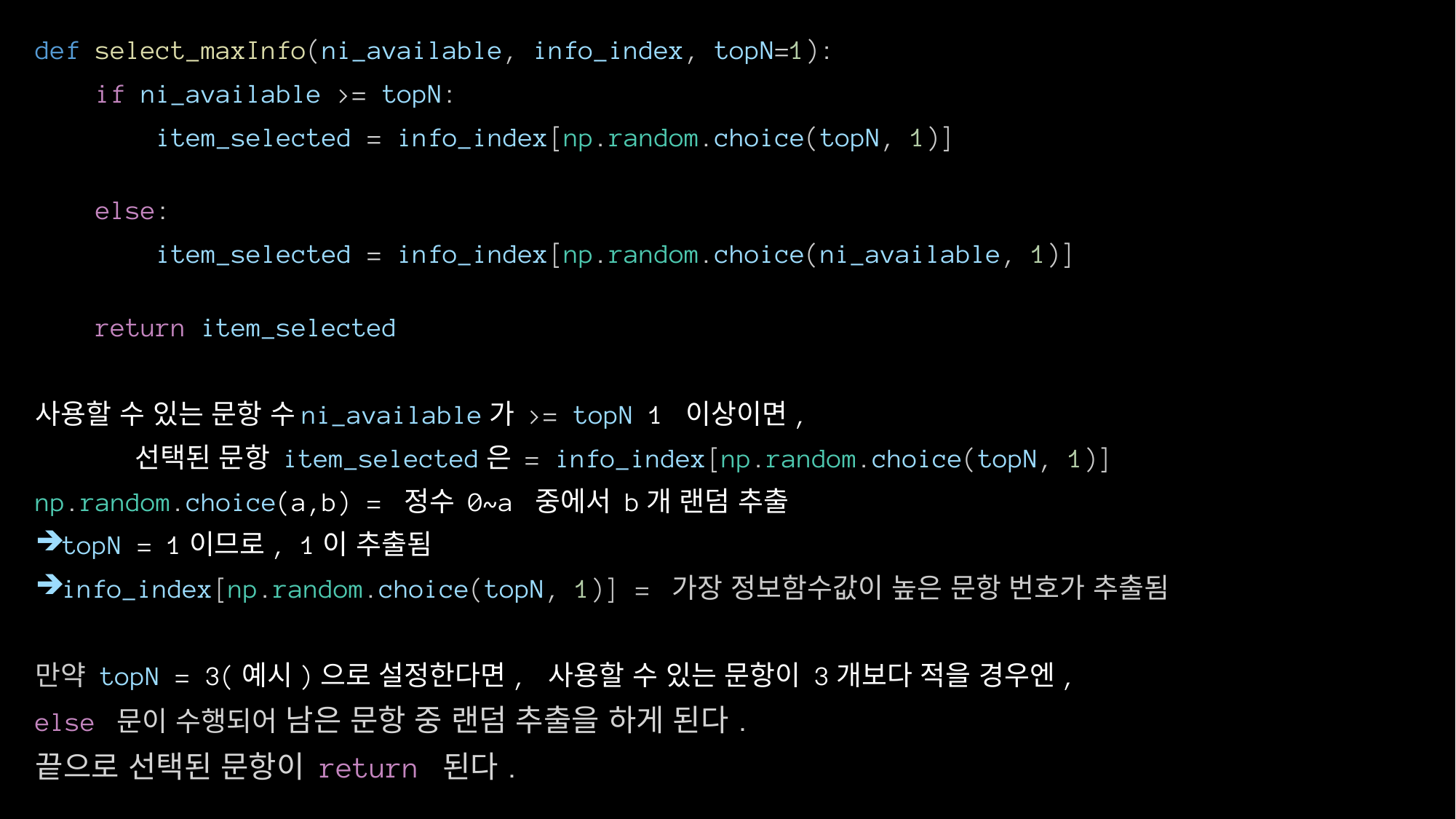

def select_maxInfo(ni_available, info_index, topN=1):
    if ni_available >= topN:
        item_selected = info_index[np.random.choice(topN, 1)]
    else:
        item_selected = info_index[np.random.choice(ni_available, 1)]
    return item_selected

사용할 수 있는 문항 수ni_available가 >= topN 1 이상이면,
	선택된 문항 item_selected은 = info_index[np.random.choice(topN, 1)]
np.random.choice(a,b) = 정수 0~a 중에서 b개 랜덤 추출
topN = 1이므로, 1이 추출됨
info_index[np.random.choice(topN, 1)] = 가장 정보함수값이 높은 문항 번호가 추출됨

만약 topN = 3(예시)으로 설정한다면, 사용할 수 있는 문항이 3개보다 적을 경우엔,
else 문이 수행되어 남은 문항 중 랜덤 추출을 하게 된다.
끝으로 선택된 문항이 return 된다.